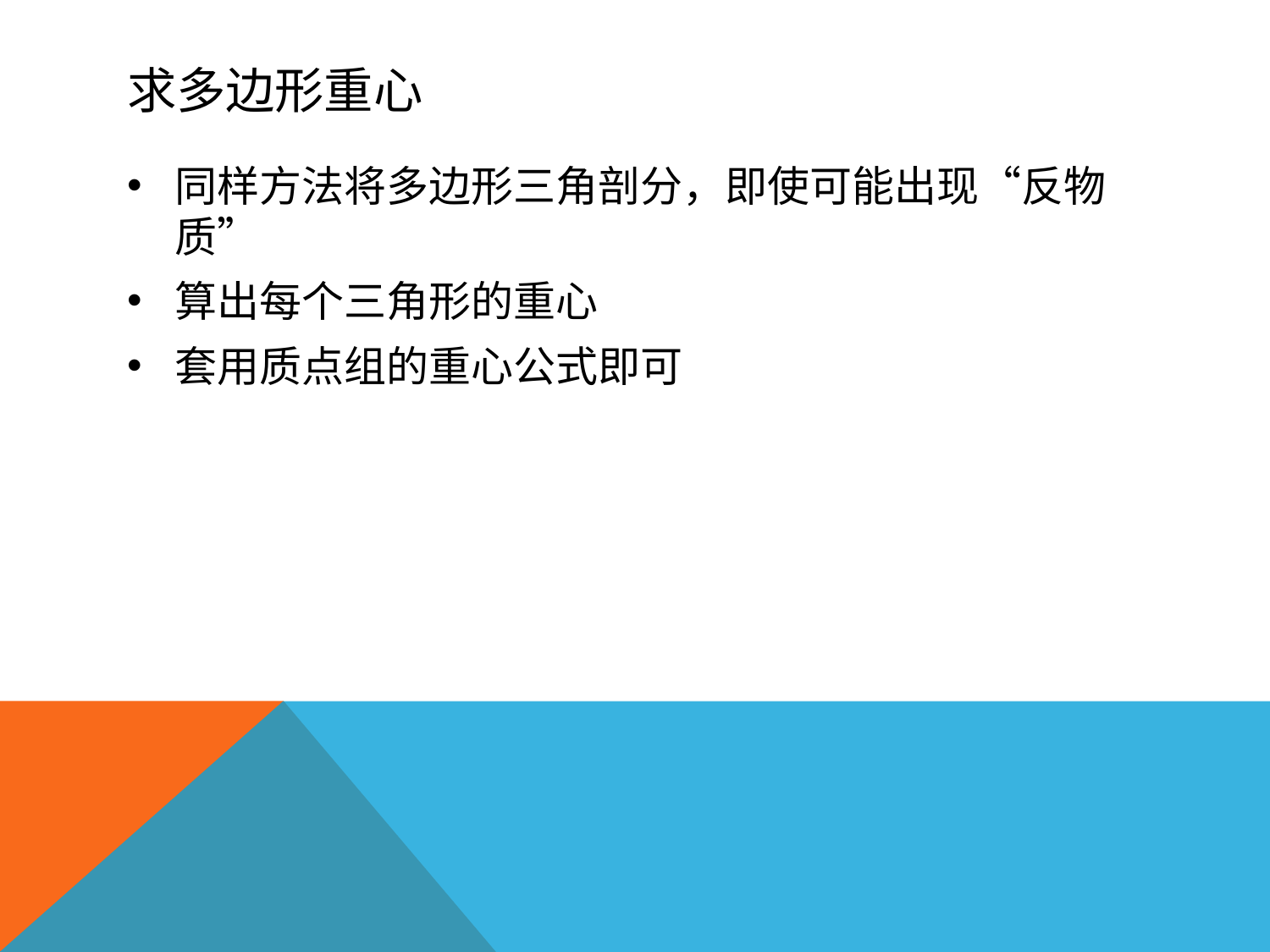

# 求多边形重心
同样方法将多边形三角剖分，即使可能出现“反物质”
算出每个三角形的重心
套用质点组的重心公式即可